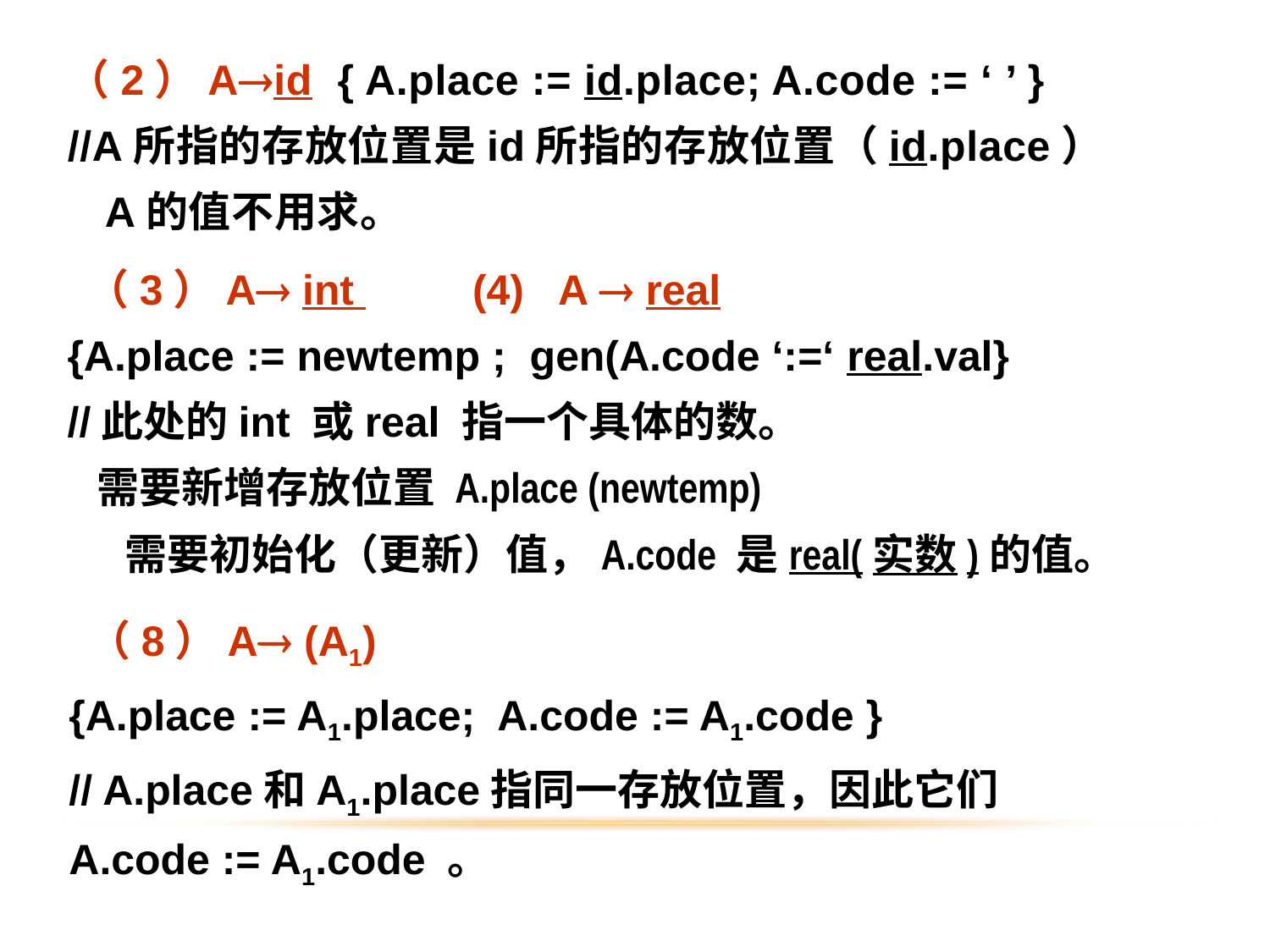

（2）A→id  { A.place := id.place; A.code := ‘ ’ }
//A所指的存放位置是id所指的存放位置（id.place）
   A的值不用求。

 （3）A→ int          (4)   A → real
{A.place := newtemp ;  gen(A.code ‘:=‘ real.val}
//此处的int 或real 指一个具体的数。
  需要新增存放位置 A.place (newtemp)
     需要初始化（更新）值，A.code 是real(实数)的值。
 （8）A→ (A1)
{A.place := A1.place;  A.code := A1.code }
// A.place和A1.place指同一存放位置，因此它们A.code := A1.code 。